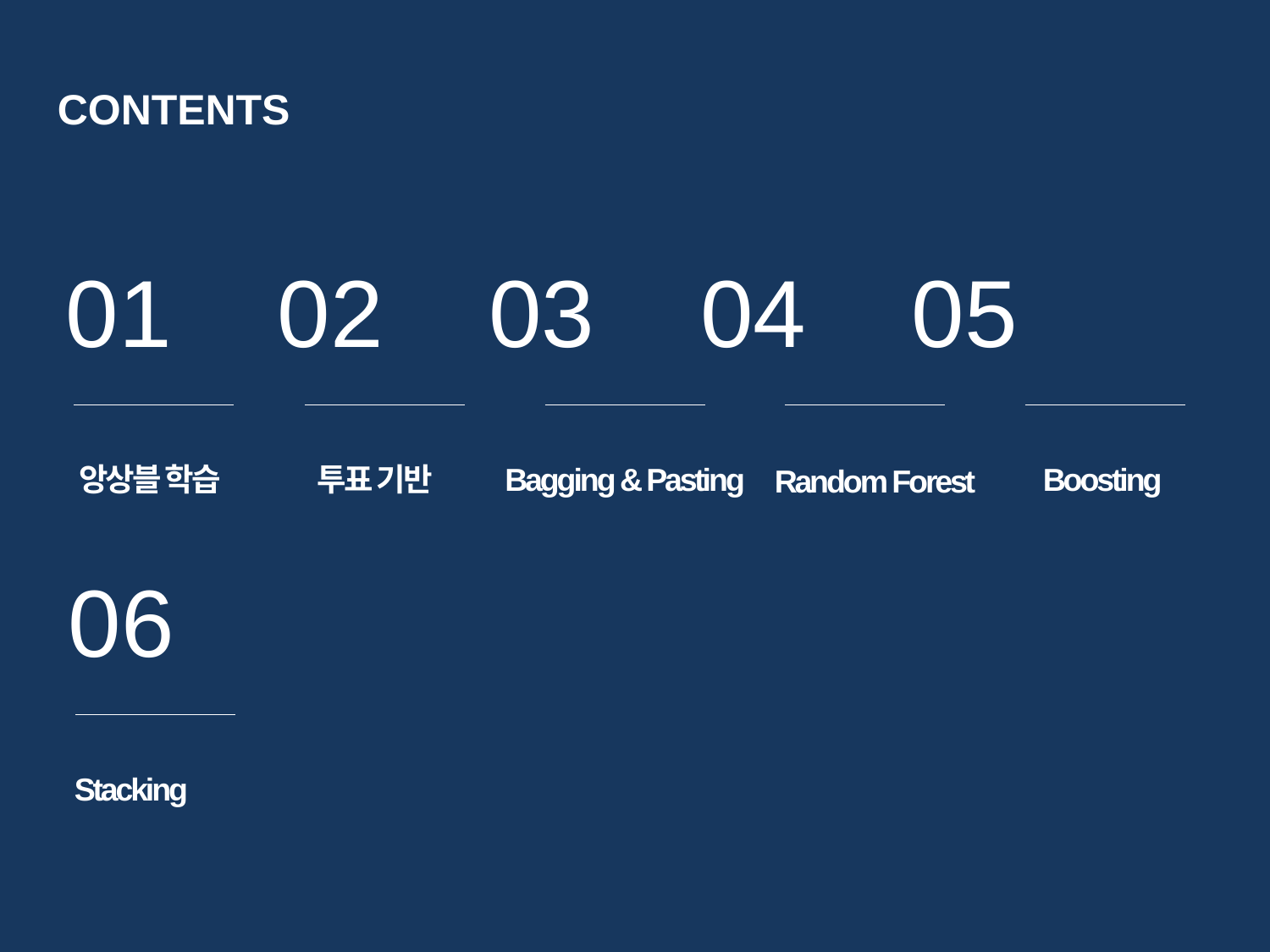

CONTENTS
01    02    03    04    05
앙상블 학습
투표 기반
Bagging & Pasting
Boosting
Random Forest
06
Stacking